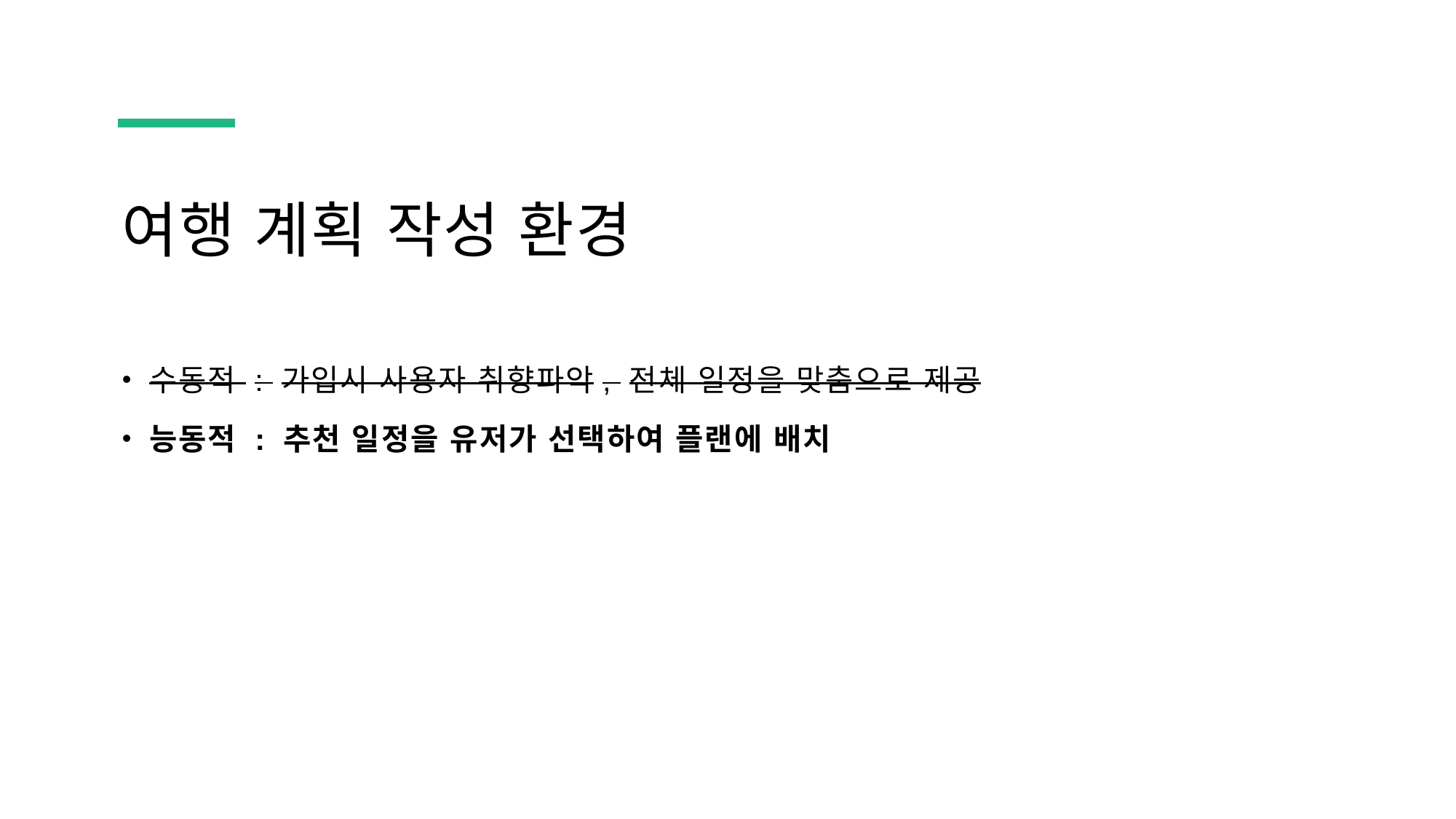

# 여행 계획 작성 환경
수동적 : 가입시 사용자 취향파악, 전체 일정을 맞춤으로 제공
능동적 : 추천 일정을 유저가 선택하여 플랜에 배치